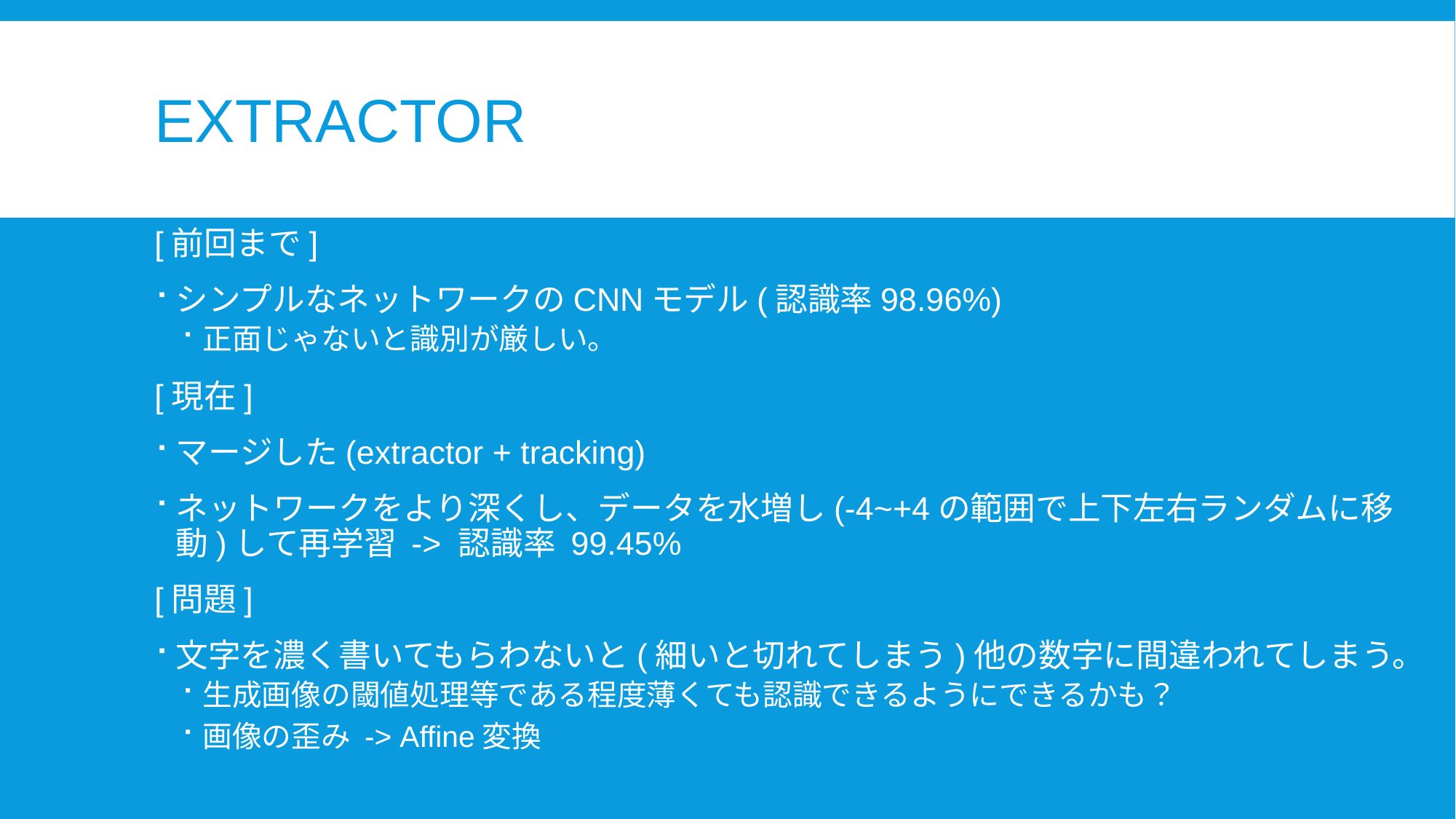

# Extractor
[前回まで]
シンプルなネットワークのCNNモデル(認識率98.96%)
正面じゃないと識別が厳しい。
[現在]
マージした(extractor + tracking)
ネットワークをより深くし、データを水増し(-4~+4の範囲で上下左右ランダムに移動)して再学習 -> 認識率 99.45%
[問題]
文字を濃く書いてもらわないと(細いと切れてしまう)他の数字に間違われてしまう。
生成画像の閾値処理等である程度薄くても認識できるようにできるかも？
画像の歪み -> Affine変換